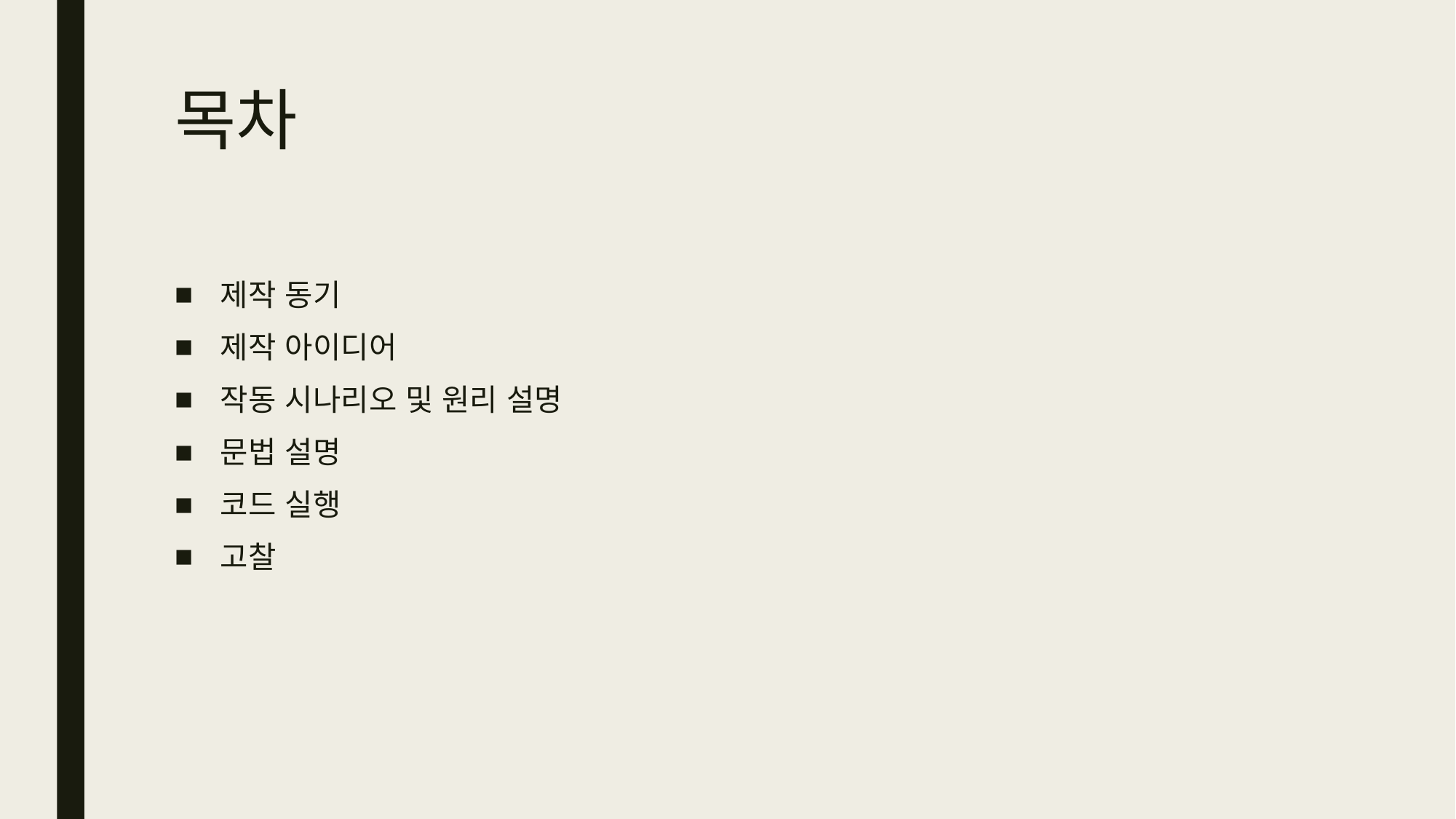

# 목차
제작 동기
제작 아이디어
작동 시나리오 및 원리 설명
문법 설명
코드 실행
고찰